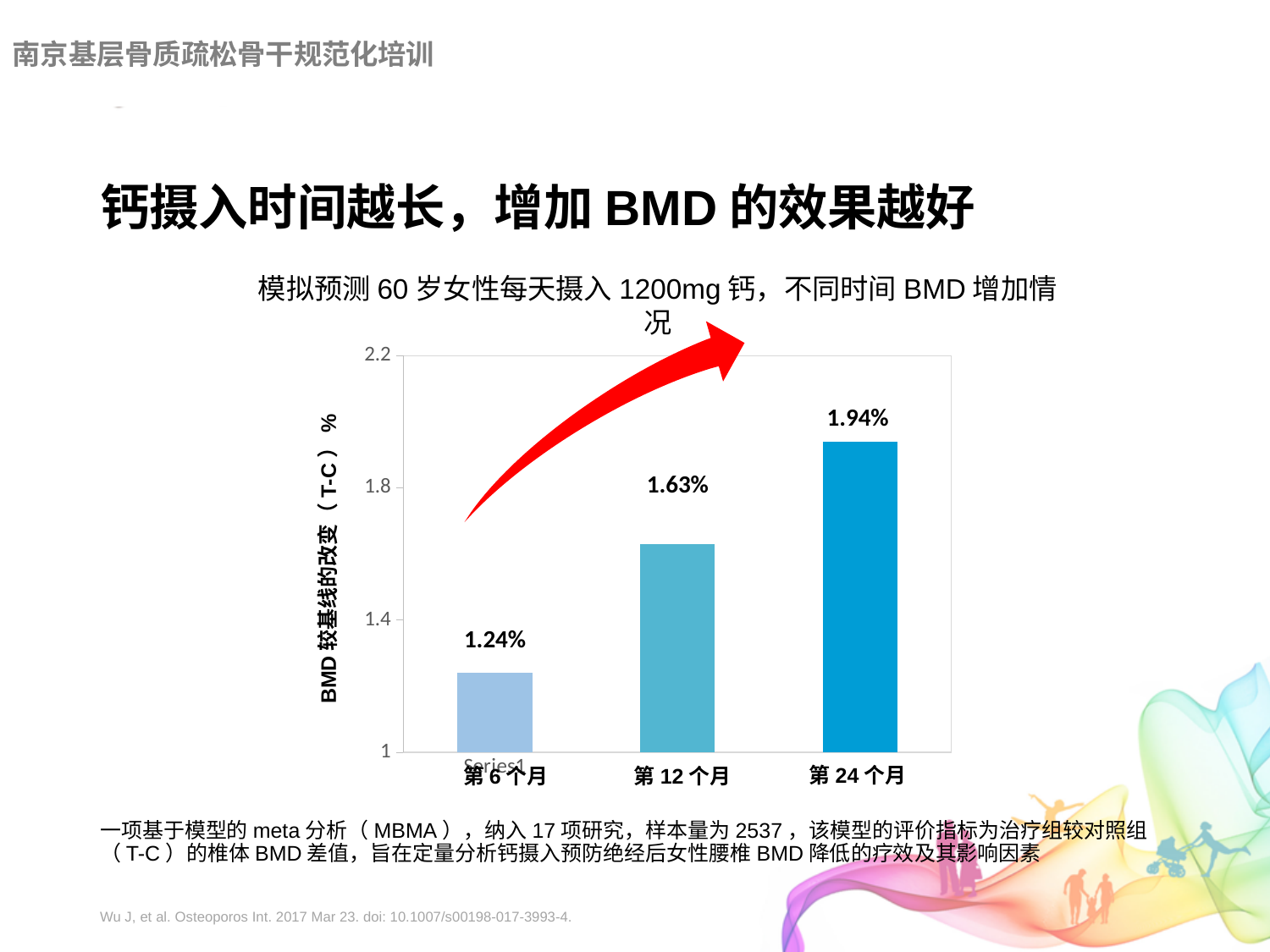

南京基层骨质疏松骨干规范化培训
# 钙摄入时间越长，增加BMD的效果越好

模拟预测60岁女性每天摄入1200mg钙，不同时间BMD增加情况

### Chart

| Category | 列1 |
|---|---|
|  | 1.24 |
|  | 1.6300000000000001 |
|  | 1.9400000000000004 |
1.94%
1.63%
BMD较基线的改变（T-C）%
1.24%
第24个月
第6个月
第12个月
一项基于模型的meta分析（MBMA），纳入17项研究，样本量为2537，该模型的评价指标为治疗组较对照组（T-C）的椎体BMD差值，旨在定量分析钙摄入预防绝经后女性腰椎BMD降低的疗效及其影响因素
Wu J, et al. Osteoporos Int. 2017 Mar 23. doi: 10.1007/s00198-017-3993-4.